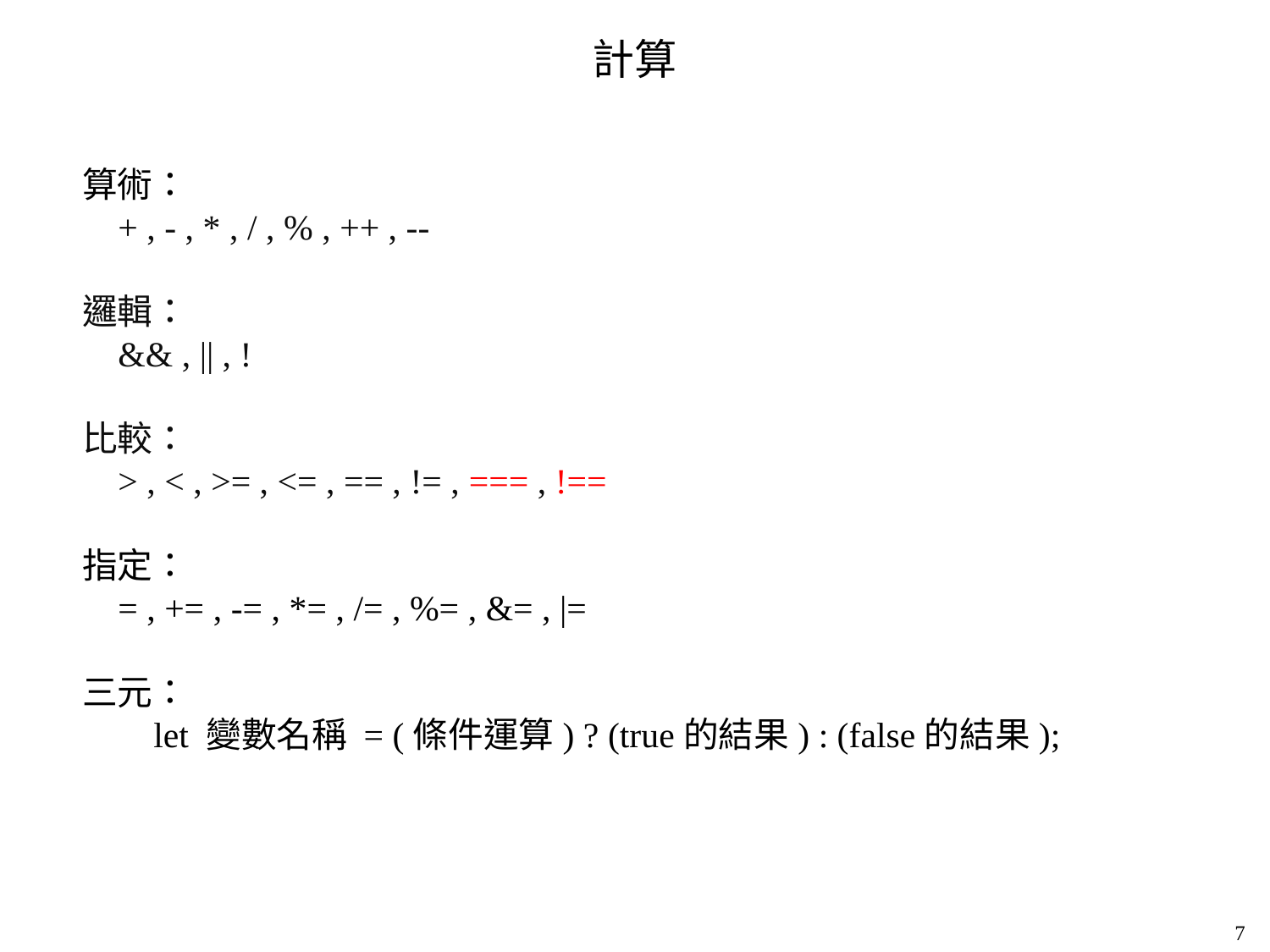

計算
算術：
    + , - , * , / , % , ++ , --

邏輯：
    && , || , !

比較：
    > , < , >= , <= , == , != , === , !==

指定：
    = , += , -= , *= , /= , %= , &= , |=

三元：
        let 變數名稱 = (條件運算) ? (true的結果) : (false的結果);

7